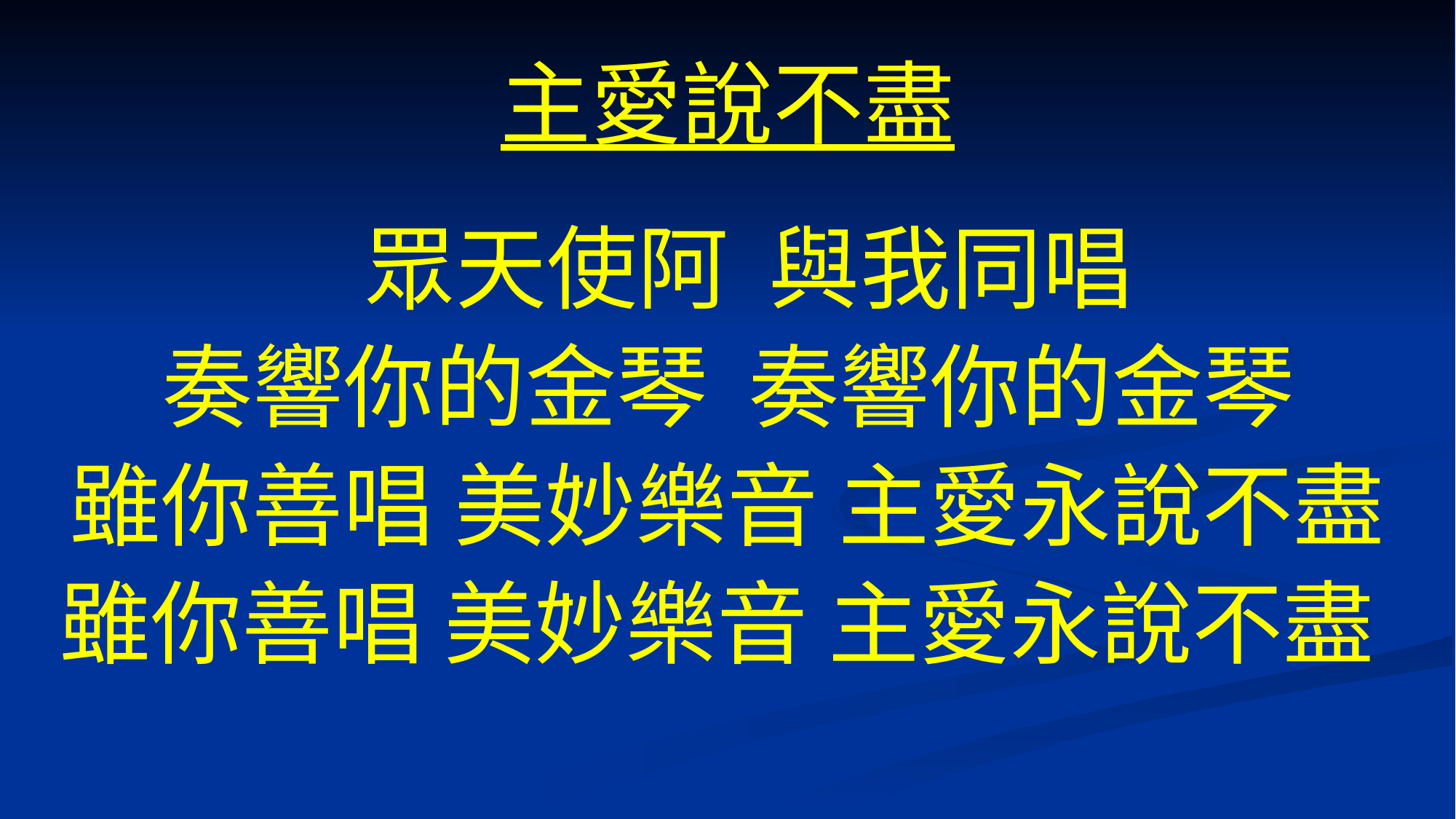

# 主愛說不盡
 眾天使阿  與我同唱
奏響你的金琴  奏響你的金琴
雖你善唱 美妙樂音 主愛永說不盡
雖你善唱 美妙樂音 主愛永說不盡